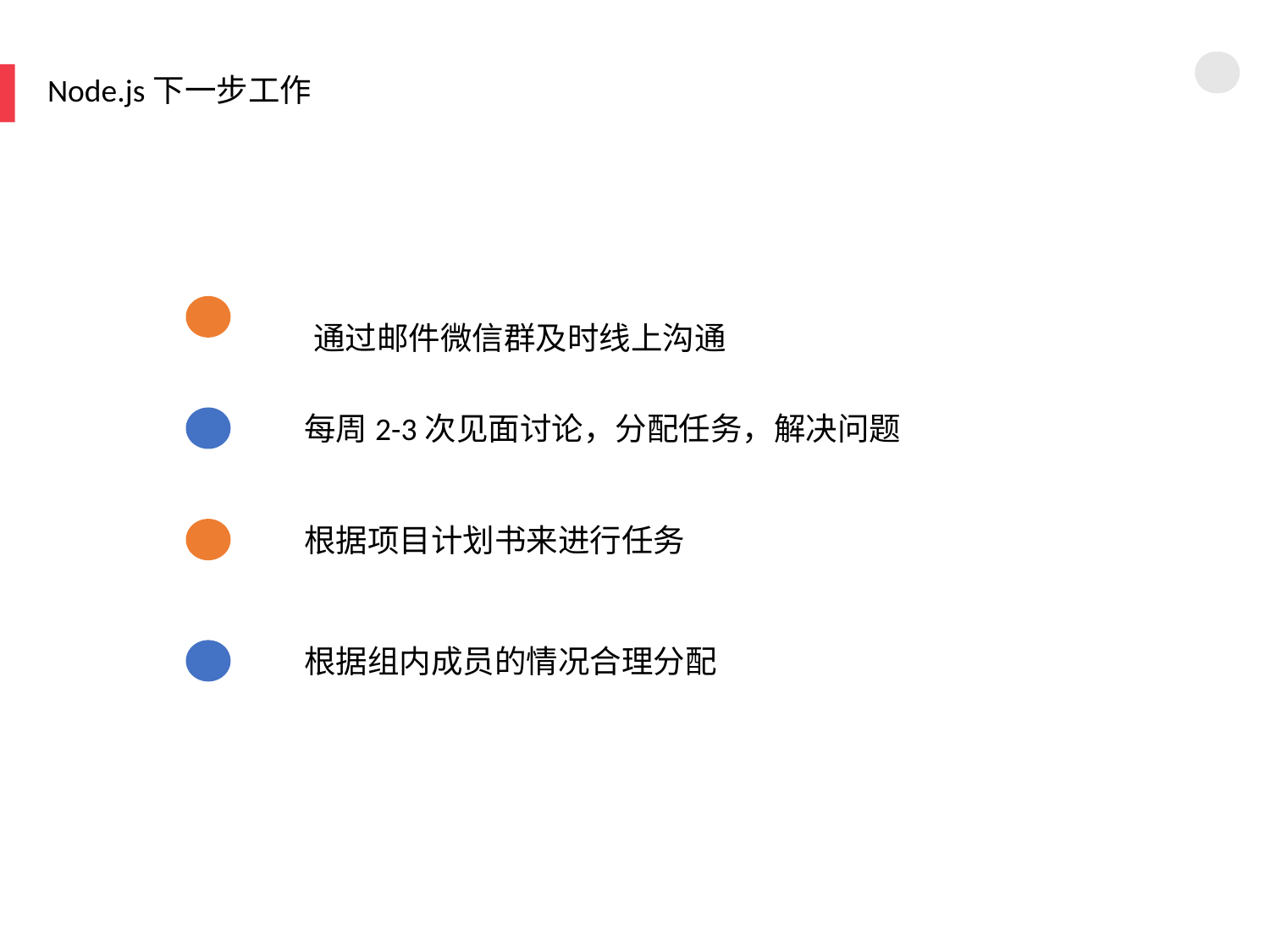

20
Node.js下一步工作

通过邮件微信群及时线上沟通
每周2-3次见面讨论，分配任务，解决问题

根据项目计划书来进行任务

根据组内成员的情况合理分配